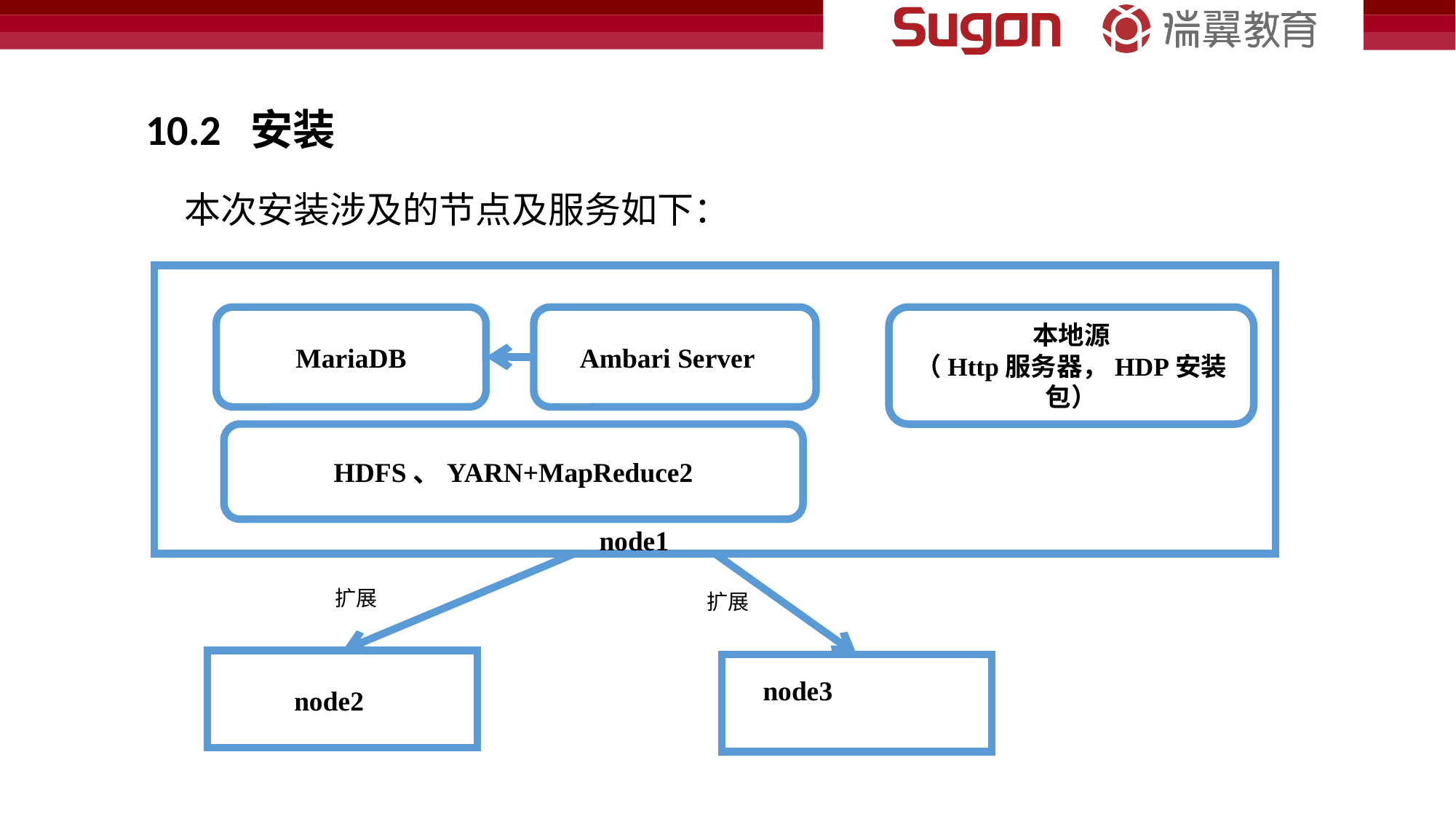

10.2  安装
本次安装涉及的节点及服务如下：

MariaDB
Ambari Server
本地源
（Http服务器，HDP安装包）
HDFS、YARN+MapReduce2
node1
扩展
扩展

node3
node2